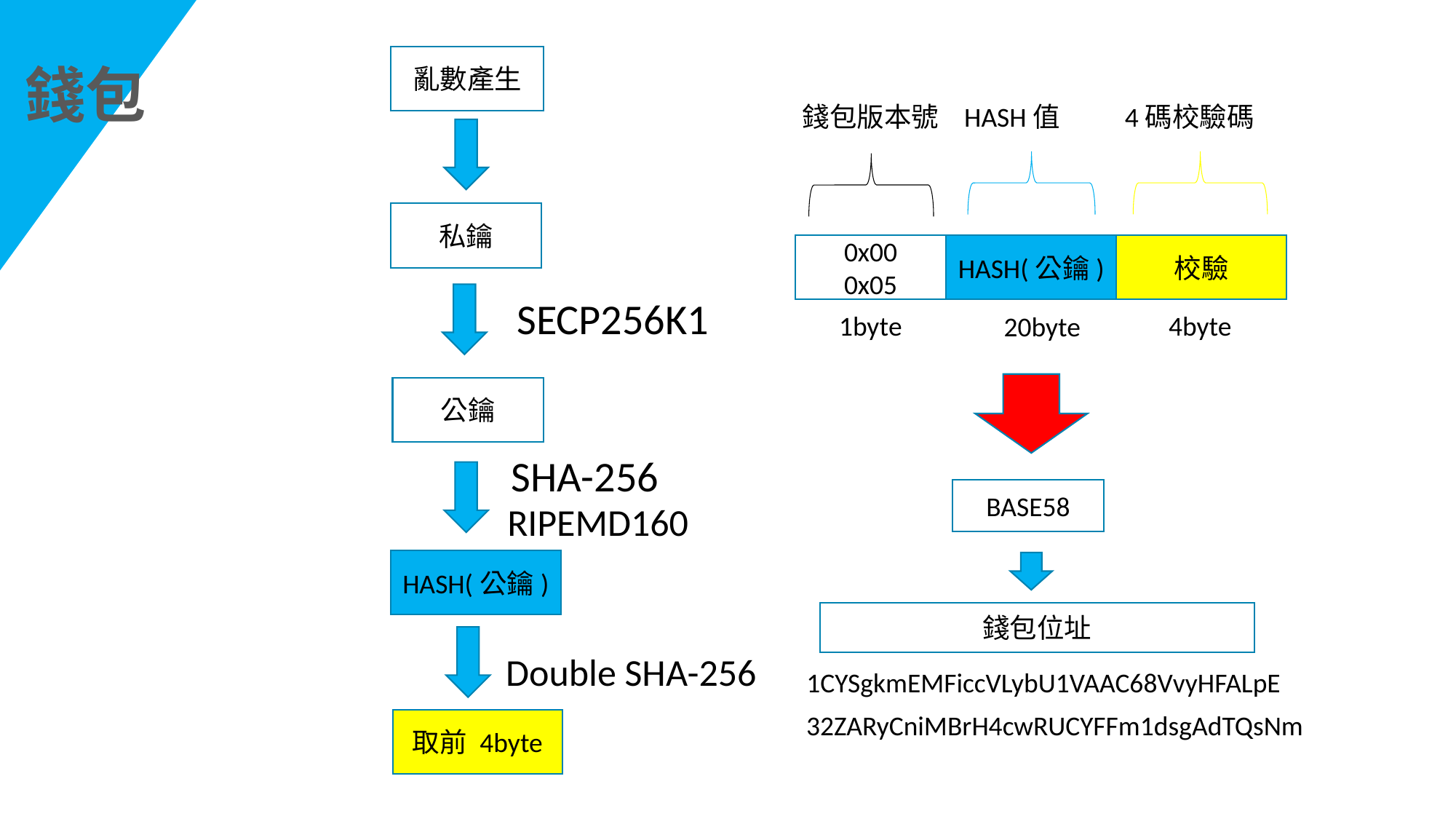

錢包
亂數產生

私鑰

SECP256K1
公鑰
SHA-256

RIPEMD160
HASH(公鑰)

Double SHA-256
取前 4byte
錢包版本號
HASH值
4碼校驗碼

校驗
0x00
0x05
HASH(公鑰)
1byte
4byte
20byte

BASE58

錢包位址
1CYSgkmEMFiccVLybU1VAAC68VvyHFALpE
32ZARyCniMBrH4cwRUCYFFm1dsgAdTQsNm